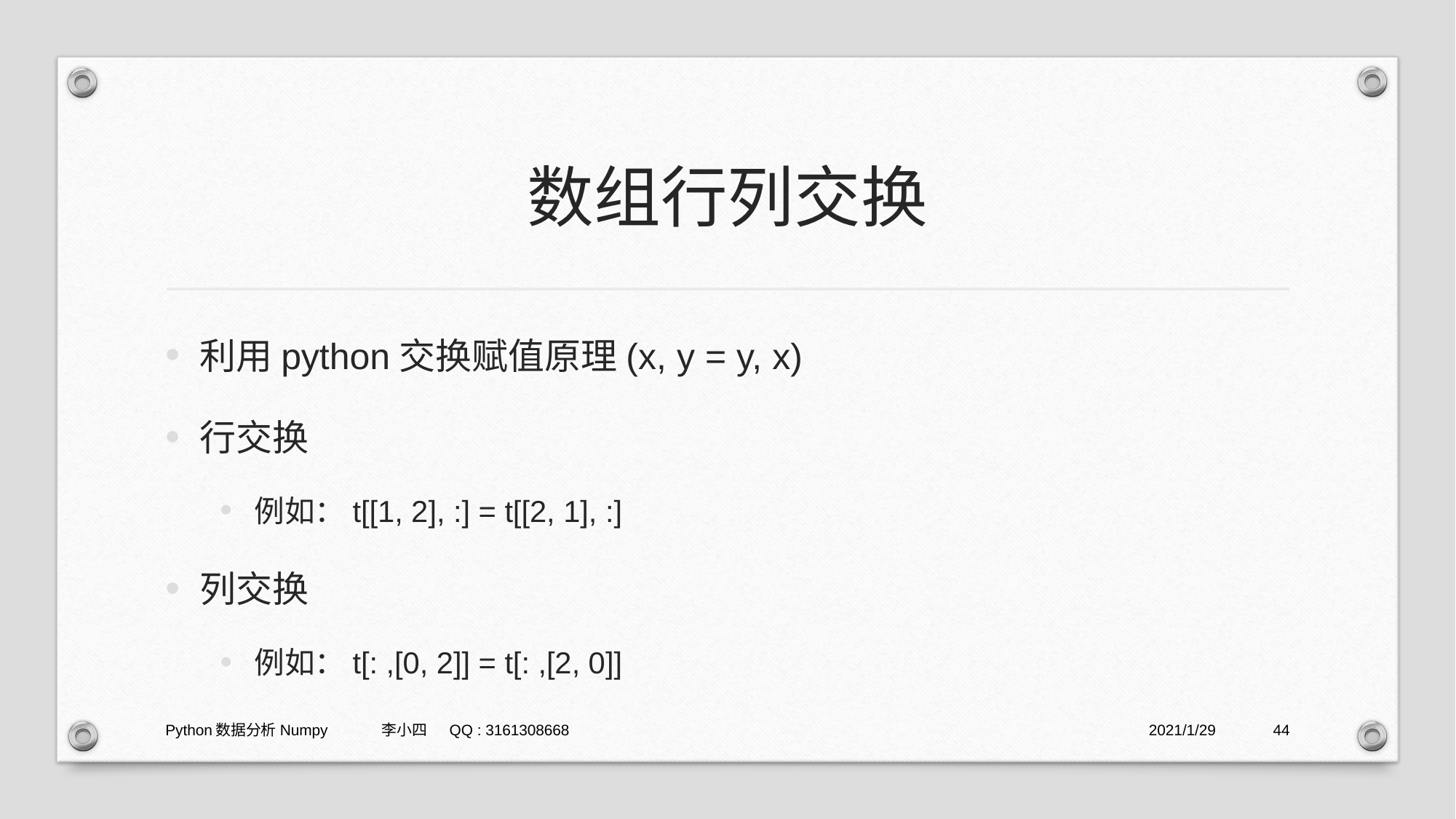

# 数组行列交换
利用python交换赋值原理(x, y = y, x)
行交换
例如：t[[1, 2], :] = t[[2, 1], :]
列交换
例如：t[: ,[0, 2]] = t[: ,[2, 0]]
Python数据分析Numpy            李小四    QQ : 3161308668
2021/1/29
44